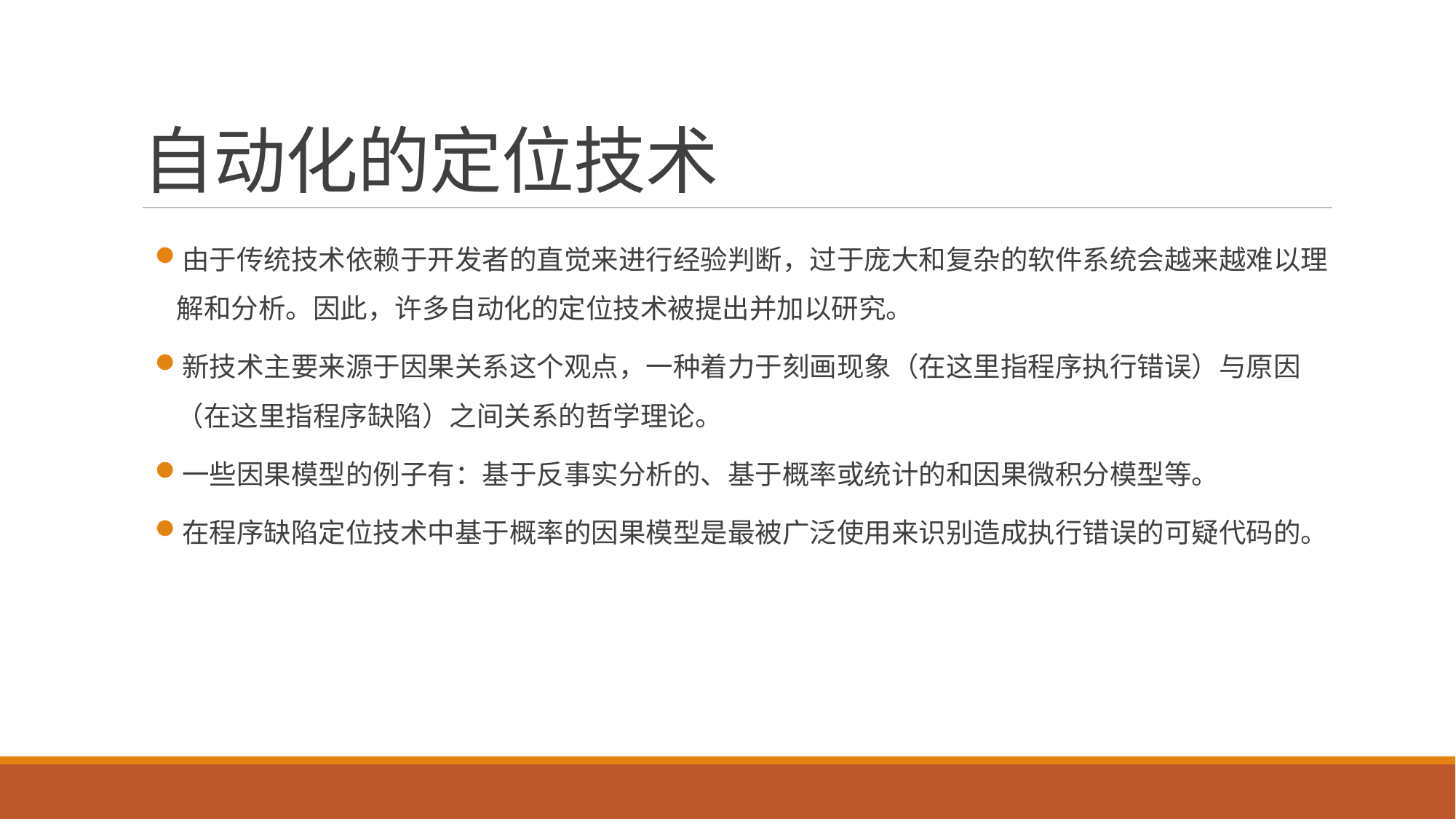

# 自动化的定位技术
由于传统技术依赖于开发者的直觉来进行经验判断，过于庞大和复杂的软件系统会越来越难以理解和分析。因此，许多自动化的定位技术被提出并加以研究。
新技术主要来源于因果关系这个观点，一种着力于刻画现象（在这里指程序执行错误）与原因（在这里指程序缺陷）之间关系的哲学理论。
一些因果模型的例子有：基于反事实分析的、基于概率或统计的和因果微积分模型等。
在程序缺陷定位技术中基于概率的因果模型是最被广泛使用来识别造成执行错误的可疑代码的。